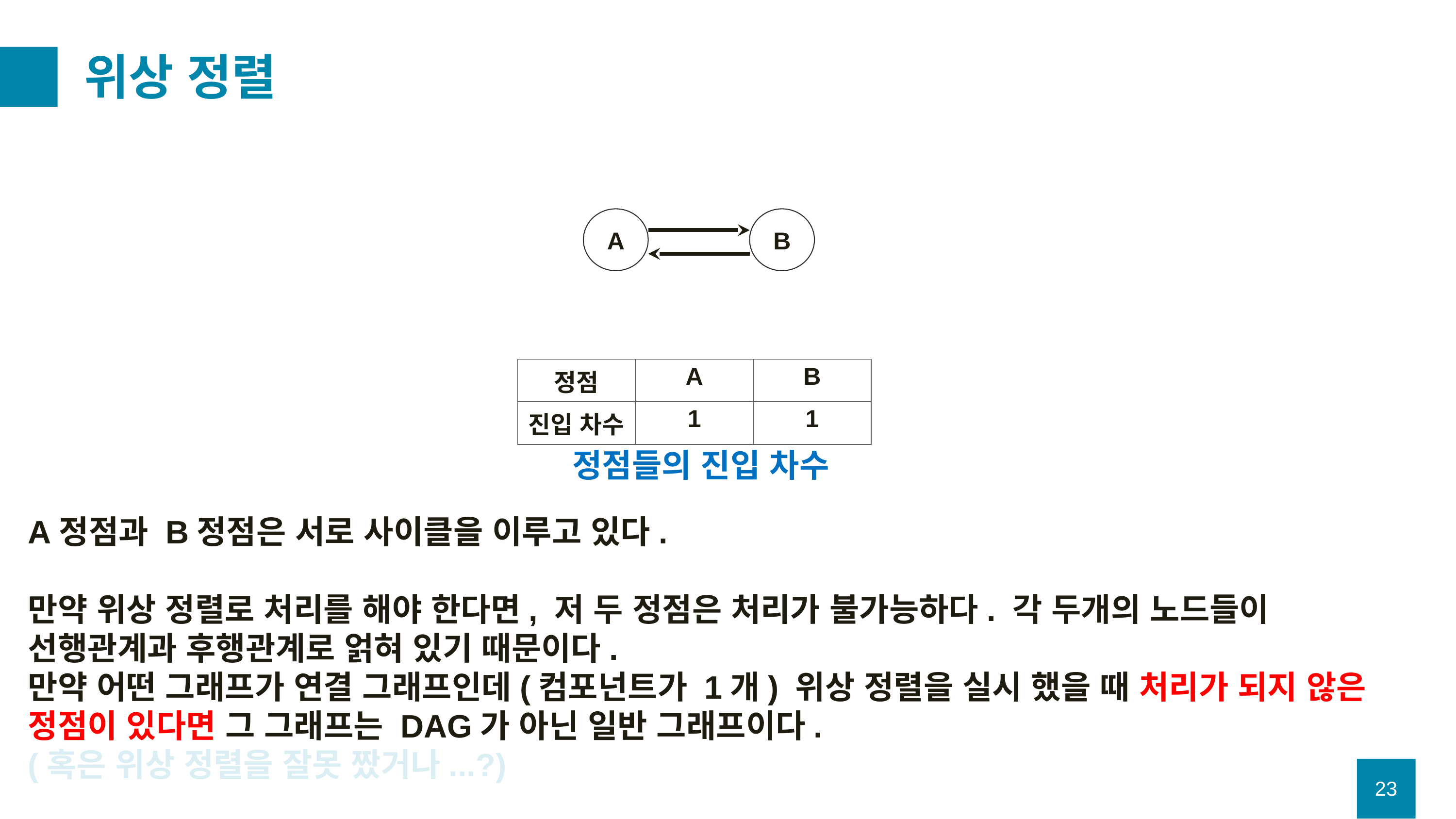

# 위상 정렬
A
B
| 정점 | A | B |
| --- | --- | --- |
| 진입 차수 | 1 | 1 |
정점들의 진입 차수
A정점과 B정점은 서로 사이클을 이루고 있다.

만약 위상 정렬로 처리를 해야 한다면, 저 두 정점은 처리가 불가능하다. 각 두개의 노드들이
선행관계과 후행관계로 얽혀 있기 때문이다.
만약 어떤 그래프가 연결 그래프인데(컴포넌트가 1개) 위상 정렬을 실시 했을 때 처리가 되지 않은 정점이 있다면 그 그래프는 DAG가 아닌 일반 그래프이다.
(혹은 위상 정렬을 잘못 짰거나...?)
23